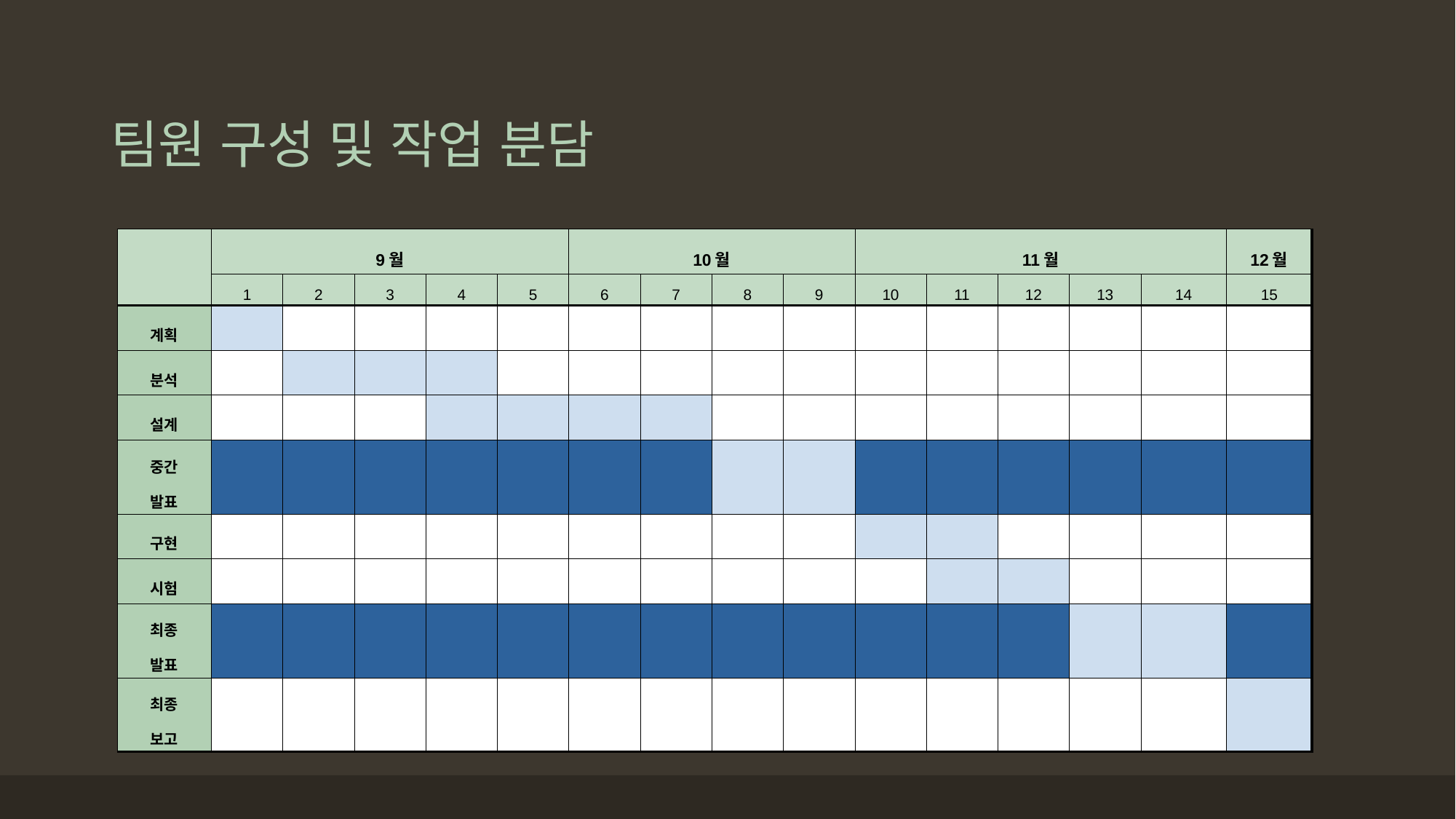

# 팀원 구성 및 작업 분담

|  | 9월 |  |  |  |  | 10월 |  |  |  | 11월 |  |  |  |  | 12월 |
| --- | --- | --- | --- | --- | --- | --- | --- | --- | --- | --- | --- | --- | --- | --- | --- |
|  | 1 | 2 | 3 | 4 | 5 | 6 | 7 | 8 | 9 | 10 | 11 | 12 | 13 | 14 | 15 |
| 계획 |  |  |  |  |  |  |  |  |  |  |  |  |  |  |  |
| 분석 |  |  |  |  |  |  |  |  |  |  |  |  |  |  |  |
| 설계 |  |  |  |  |  |  |  |  |  |  |  |  |  |  |  |
| 중간 발표 |  |  |  |  |  |  |  |  |  |  |  |  |  |  |  |
| 구현 |  |  |  |  |  |  |  |  |  |  |  |  |  |  |  |
| 시험 |  |  |  |  |  |  |  |  |  |  |  |  |  |  |  |
| 최종 발표 |  |  |  |  |  |  |  |  |  |  |  |  |  |  |  |
| 최종 보고 |  |  |  |  |  |  |  |  |  |  |  |  |  |  |  |